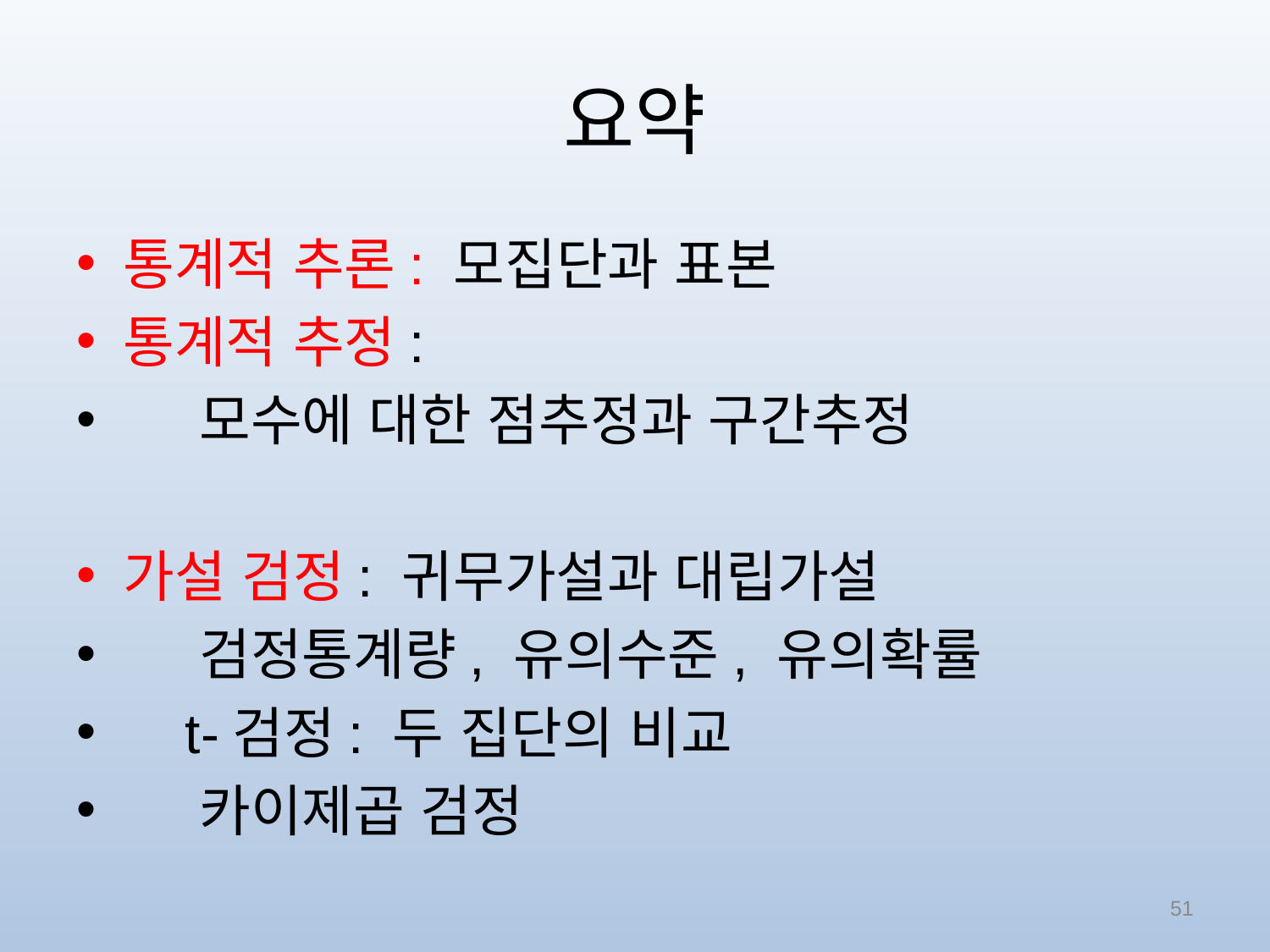

# 요약
통계적 추론: 모집단과 표본
통계적 추정:
    모수에 대한 점추정과 구간추정

가설 검정: 귀무가설과 대립가설
    검정통계량, 유의수준, 유의확률
    t-검정: 두 집단의 비교
    카이제곱 검정
51